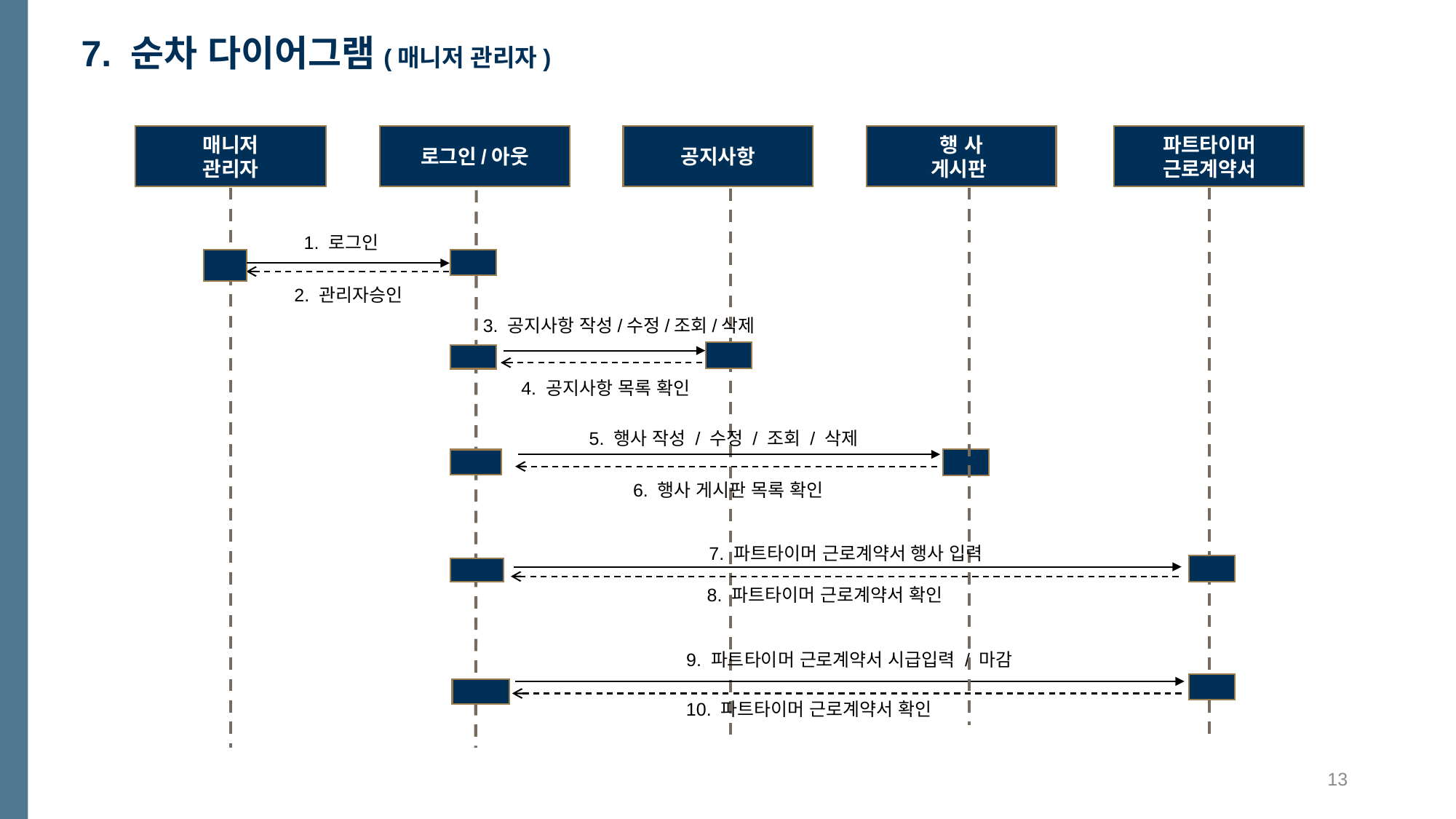

7. 순차 다이어그램(매니저 관리자)
매니저
관리자
로그인/아웃
공지사항
행 사
게시판
파트타이머
근로계약서
1. 로그인

2. 관리자승인
3. 공지사항 작성/수정/조회/삭제

4. 공지사항 목록 확인
5. 행사 작성 / 수정 / 조회 / 삭제

6. 행사 게시판 목록 확인
7. 파트타이머 근로계약서 행사 입력

8. 파트타이머 근로계약서 확인
9. 파트타이머 근로계약서 시급입력 / 마감

10. 파트타이머 근로계약서 확인
13